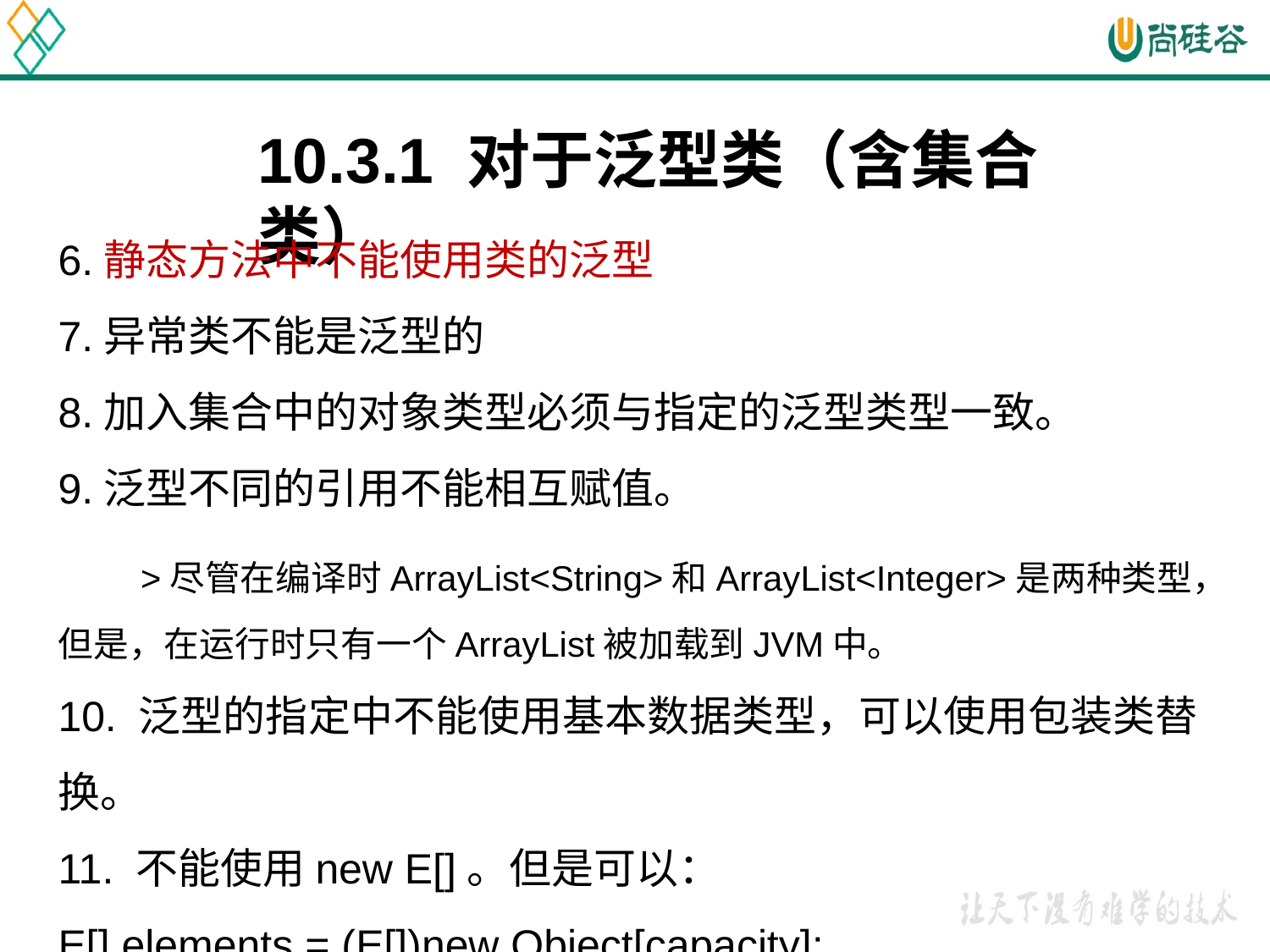

10.3.1 对于泛型类（含集合类）
6.静态方法中不能使用类的泛型
7.异常类不能是泛型的
8.加入集合中的对象类型必须与指定的泛型类型一致。
9.泛型不同的引用不能相互赋值。
      >尽管在编译时ArrayList<String>和ArrayList<Integer>是两种类型，但是，在运行时只有一个ArrayList被加载到JVM中。
10. 泛型的指定中不能使用基本数据类型，可以使用包装类替换。
11. 不能使用new E[]。但是可以：
E[] elements = (E[])new Object[capacity];